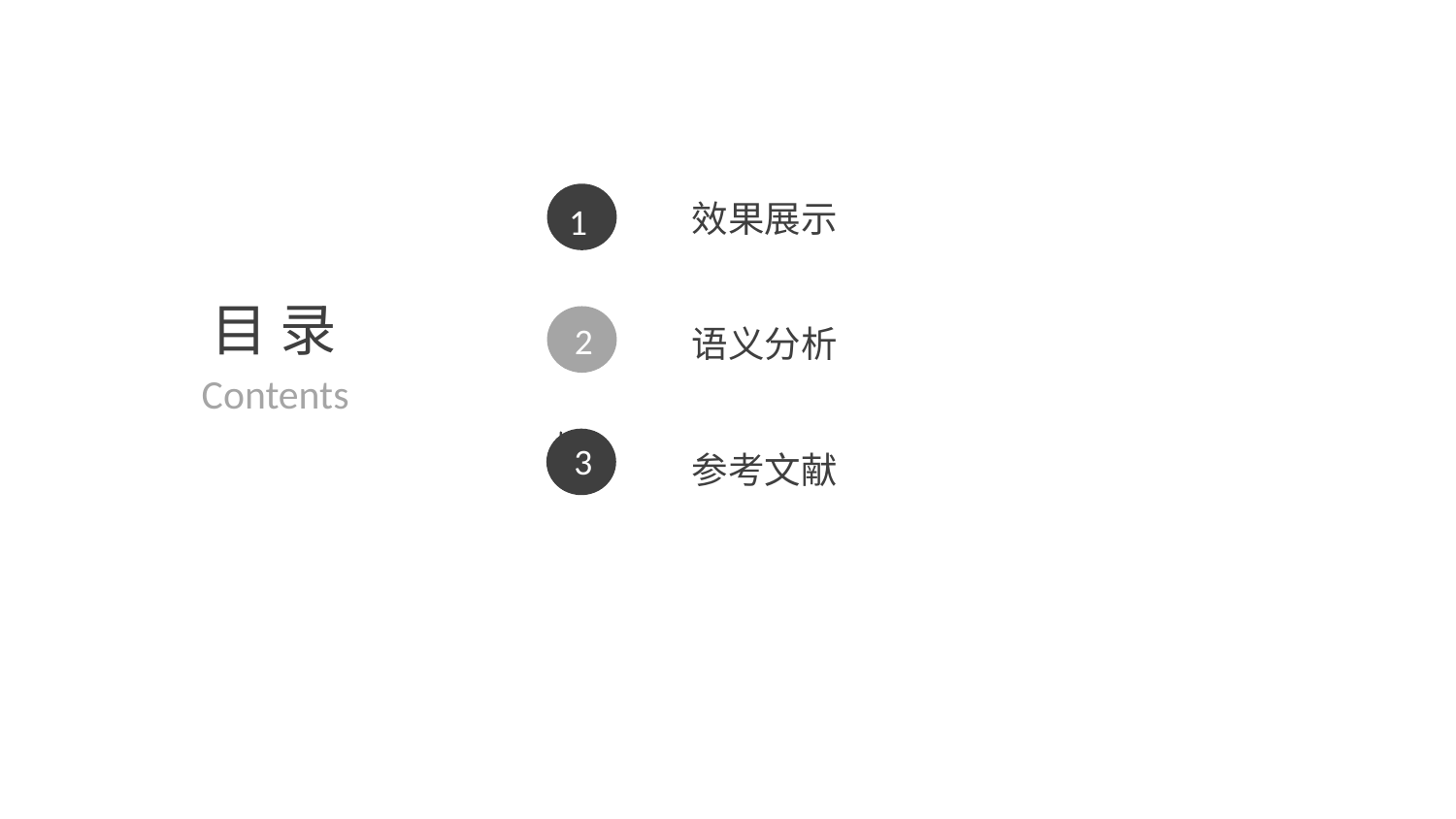

1
效果展示
目 录

2
语义分析
Contents

3
参考文献